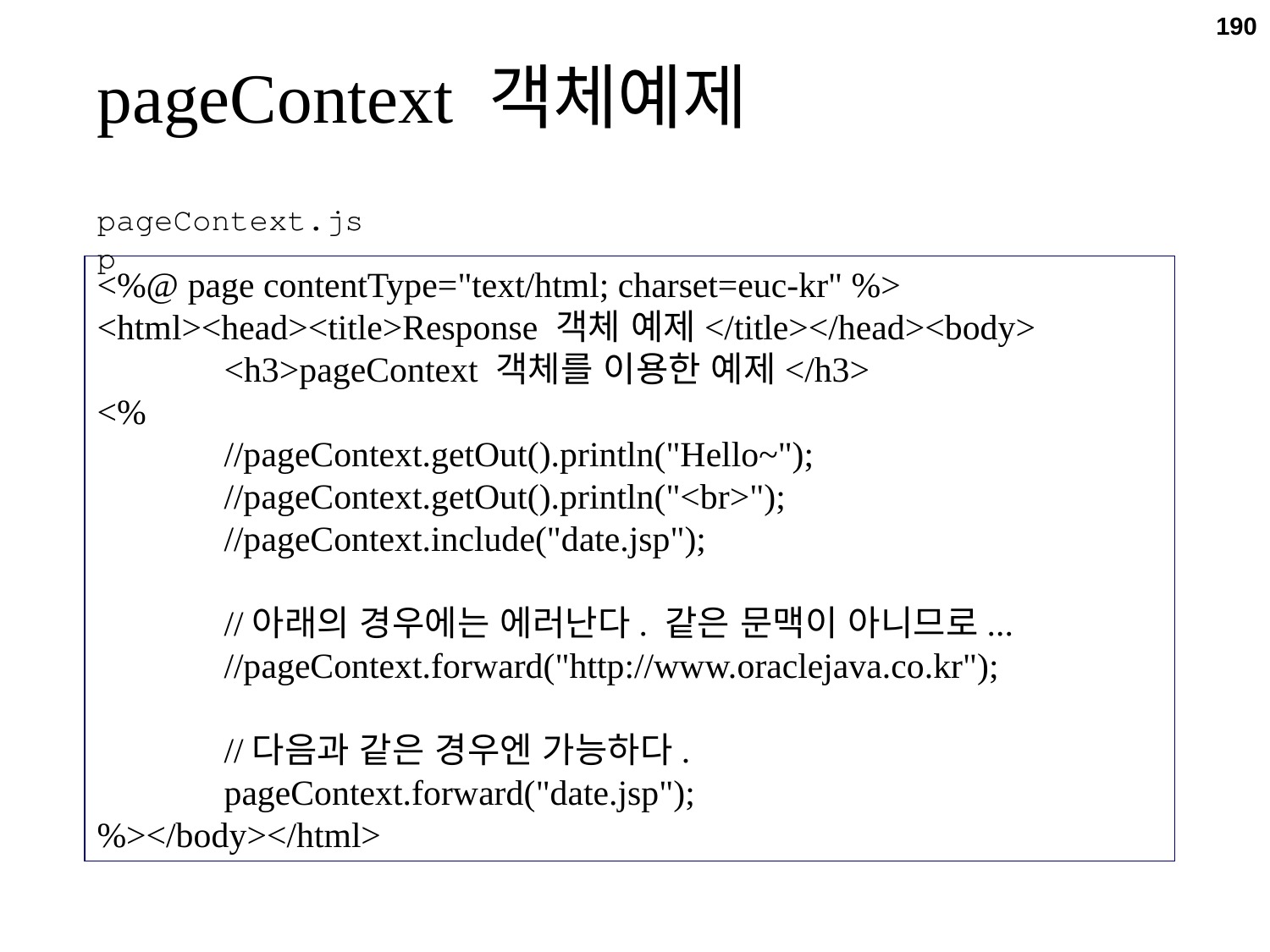

190
pageContext 객체예제
pageContext.jsp
<%@ page contentType="text/html; charset=euc-kr" %>
<html><head><title>Response 객체 예제</title></head><body>
	<h3>pageContext 객체를 이용한 예제</h3>
<%
	//pageContext.getOut().println("Hello~");
	//pageContext.getOut().println("<br>");
	//pageContext.include("date.jsp");

	//아래의 경우에는 에러난다. 같은 문맥이 아니므로...
	//pageContext.forward("http://www.oraclejava.co.kr");

	//다음과 같은 경우엔 가능하다.
	pageContext.forward("date.jsp");
%></body></html>